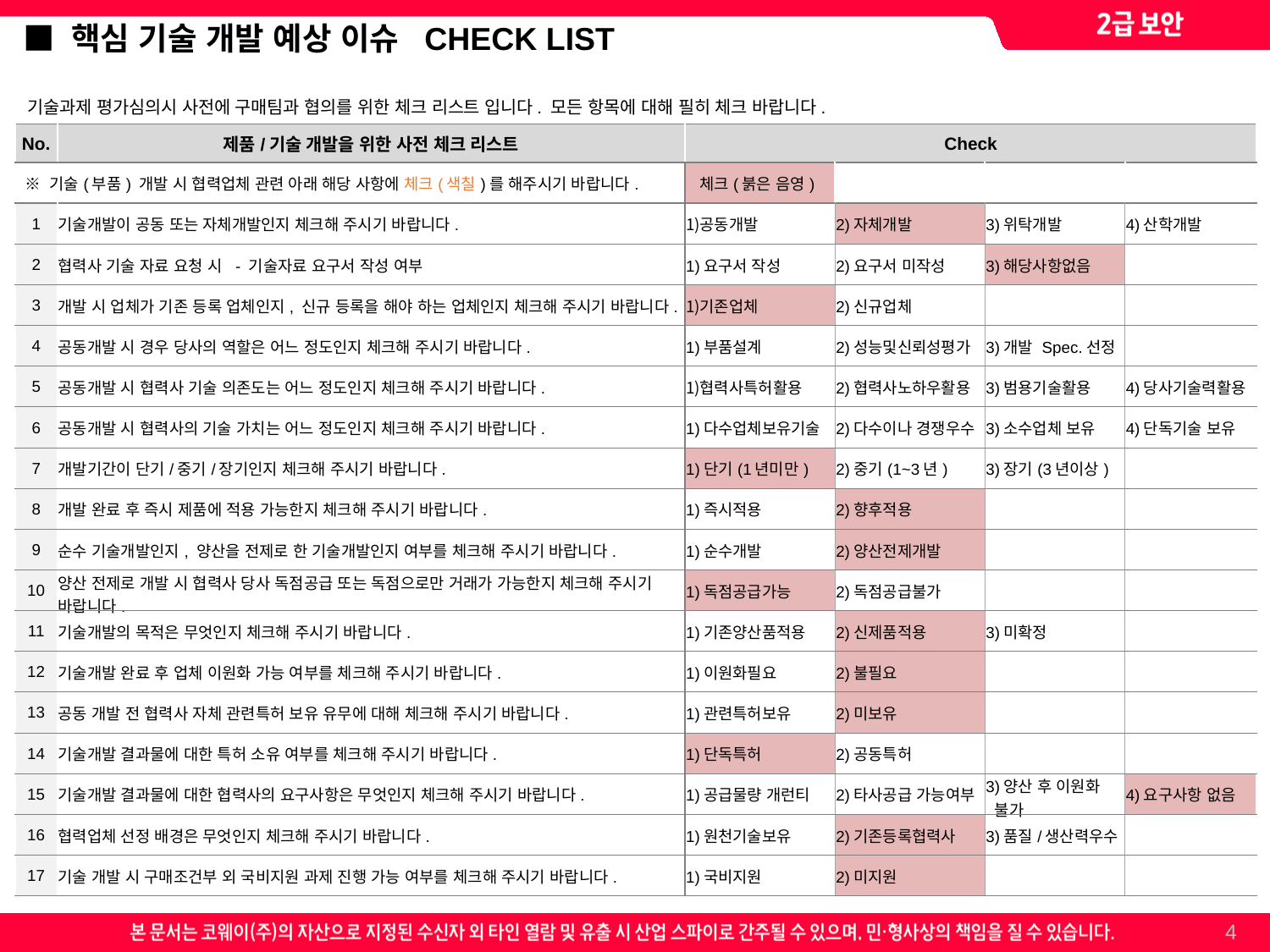

필수
■ 핵심 기술 개발 예상 이슈  CHECK LIST
기술과제 평가심의시 사전에 구매팀과 협의를 위한 체크 리스트 입니다. 모든 항목에 대해 필히 체크 바랍니다.
| No. | 제품/기술 개발을 위한 사전 체크 리스트 | Check |  |  |  |
| --- | --- | --- | --- | --- | --- |
| ※ 기술(부품) 개발 시 협력업체 관련 아래 해당 사항에 체크(색칠)를 해주시기 바랍니다. |  | 체크(붉은 음영) |  |  |  |
| 1 | 기술개발이 공동 또는 자체개발인지 체크해 주시기 바랍니다. | 공동개발 | 2)자체개발 | 3)위탁개발 | 4)산학개발 |
| 2 | 협력사 기술 자료 요청 시 - 기술자료 요구서 작성 여부 | 1)요구서 작성 | 2)요구서 미작성 | 3)해당사항없음 |  |
| 3 | 개발 시 업체가 기존 등록 업체인지, 신규 등록을 해야 하는 업체인지 체크해 주시기 바랍니다. | 기존업체 | 2)신규업체 |  |  |
| 4 | 공동개발 시 경우 당사의 역할은 어느 정도인지 체크해 주시기 바랍니다. | 1)부품설계 | 2)성능및신뢰성평가 | 3)개발 Spec.선정 |  |
| 5 | 공동개발 시 협력사 기술 의존도는 어느 정도인지 체크해 주시기 바랍니다. | 협력사특허활용 | 2)협력사노하우활용 | 3)범용기술활용 | 4)당사기술력활용 |
| 6 | 공동개발 시 협력사의 기술 가치는 어느 정도인지 체크해 주시기 바랍니다. | 1)다수업체보유기술 | 2)다수이나 경쟁우수 | 3)소수업체 보유 | 4)단독기술 보유 |
| 7 | 개발기간이 단기/중기/장기인지 체크해 주시기 바랍니다. | 1)단기(1년미만) | 2)중기(1~3년) | 3)장기(3년이상) |  |
| 8 | 개발 완료 후 즉시 제품에 적용 가능한지 체크해 주시기 바랍니다. | 1)즉시적용 | 2)향후적용 |  |  |
| 9 | 순수 기술개발인지, 양산을 전제로 한 기술개발인지 여부를 체크해 주시기 바랍니다. | 1)순수개발 | 2)양산전제개발 |  |  |
| 10 | 양산 전제로 개발 시 협력사 당사 독점공급 또는 독점으로만 거래가 가능한지 체크해 주시기 바랍니다. | 1)독점공급가능 | 2)독점공급불가 |  |  |
| 11 | 기술개발의 목적은 무엇인지 체크해 주시기 바랍니다. | 1)기존양산품적용 | 2)신제품적용 | 3)미확정 |  |
| 12 | 기술개발 완료 후 업체 이원화 가능 여부를 체크해 주시기 바랍니다. | 1)이원화필요 | 2)불필요 |  |  |
| 13 | 공동 개발 전 협력사 자체 관련특허 보유 유무에 대해 체크해 주시기 바랍니다. | 1)관련특허보유 | 2)미보유 |  |  |
| 14 | 기술개발 결과물에 대한 특허 소유 여부를 체크해 주시기 바랍니다. | 1)단독특허 | 2)공동특허 |  |  |
| 15 | 기술개발 결과물에 대한 협력사의 요구사항은 무엇인지 체크해 주시기 바랍니다. | 1)공급물량 개런티 | 2)타사공급 가능여부 | 3)양산 후 이원화 불가 | 4)요구사항 없음 |
| 16 | 협력업체 선정 배경은 무엇인지 체크해 주시기 바랍니다. | 1)원천기술보유 | 2)기존등록협력사 | 3)품질/생산력우수 |  |
| 17 | 기술 개발 시 구매조건부 외 국비지원 과제 진행 가능 여부를 체크해 주시기 바랍니다. | 1)국비지원 | 2)미지원 |  |  |
4